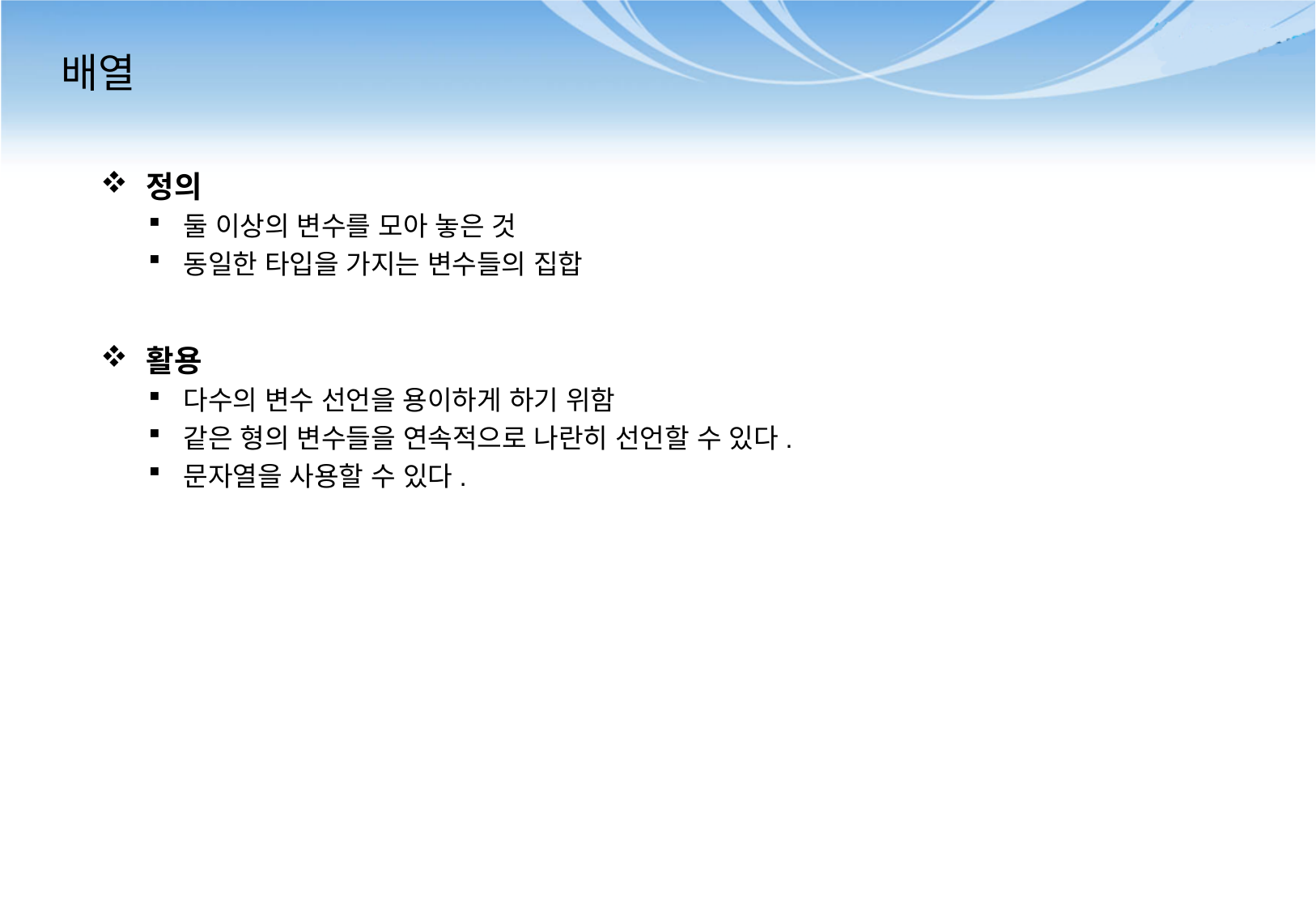

# 배열
정의
둘 이상의 변수를 모아 놓은 것
동일한 타입을 가지는 변수들의 집합

활용
다수의 변수 선언을 용이하게 하기 위함
같은 형의 변수들을 연속적으로 나란히 선언할 수 있다.
문자열을 사용할 수 있다.